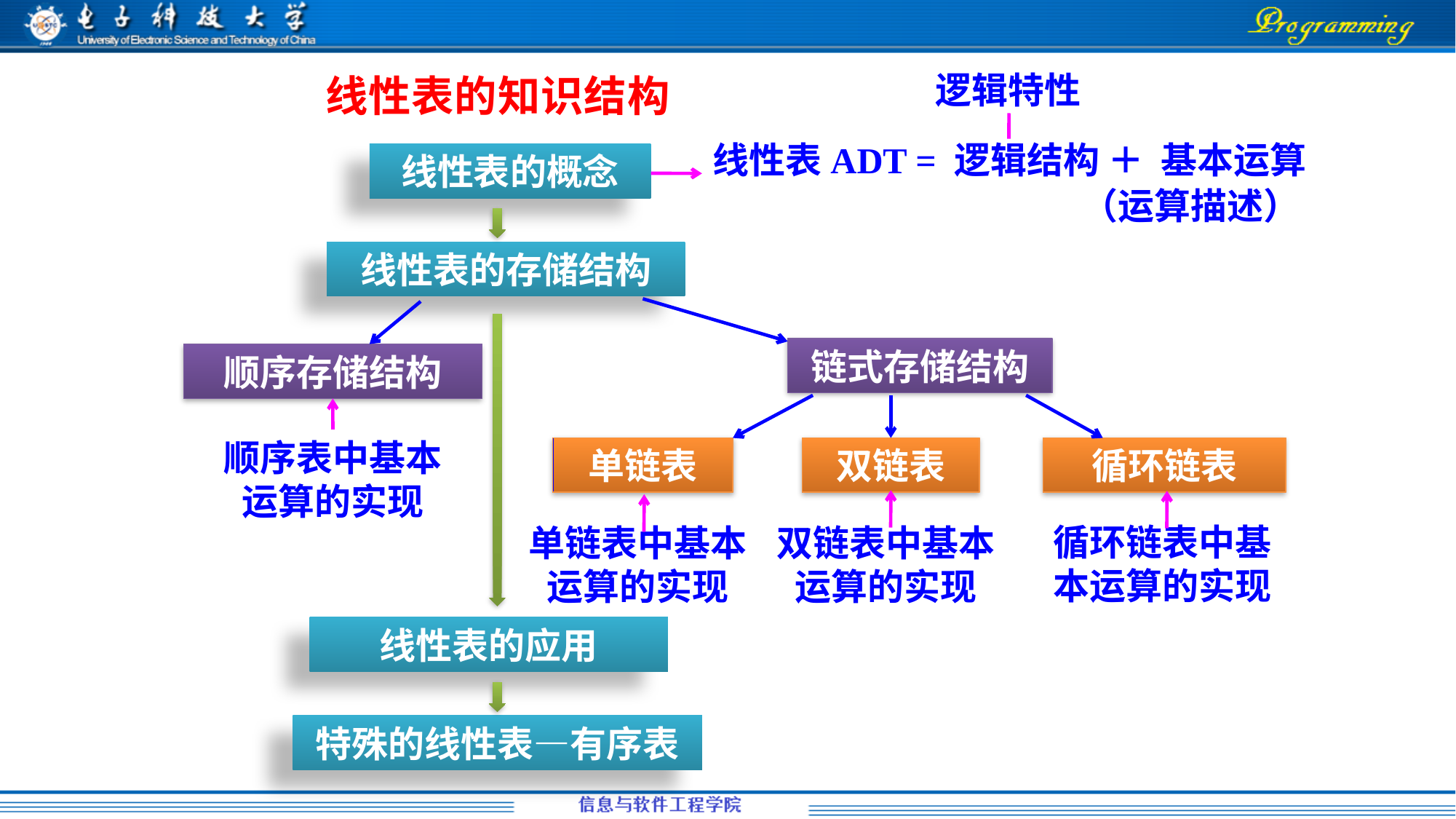

逻辑特性
线性表ADT = 逻辑结构 ＋  基本运算
                                            （运算描述）
线性表的知识结构
线性表的概念

线性表的存储结构
链式存储结构
顺序存储结构
顺序表中基本运算的实现

线性表的应用
单链表
单链表中基本运算的实现
双链表
双链表中基本运算的实现
循环链表
循环链表中基本运算的实现

特殊的线性表—有序表